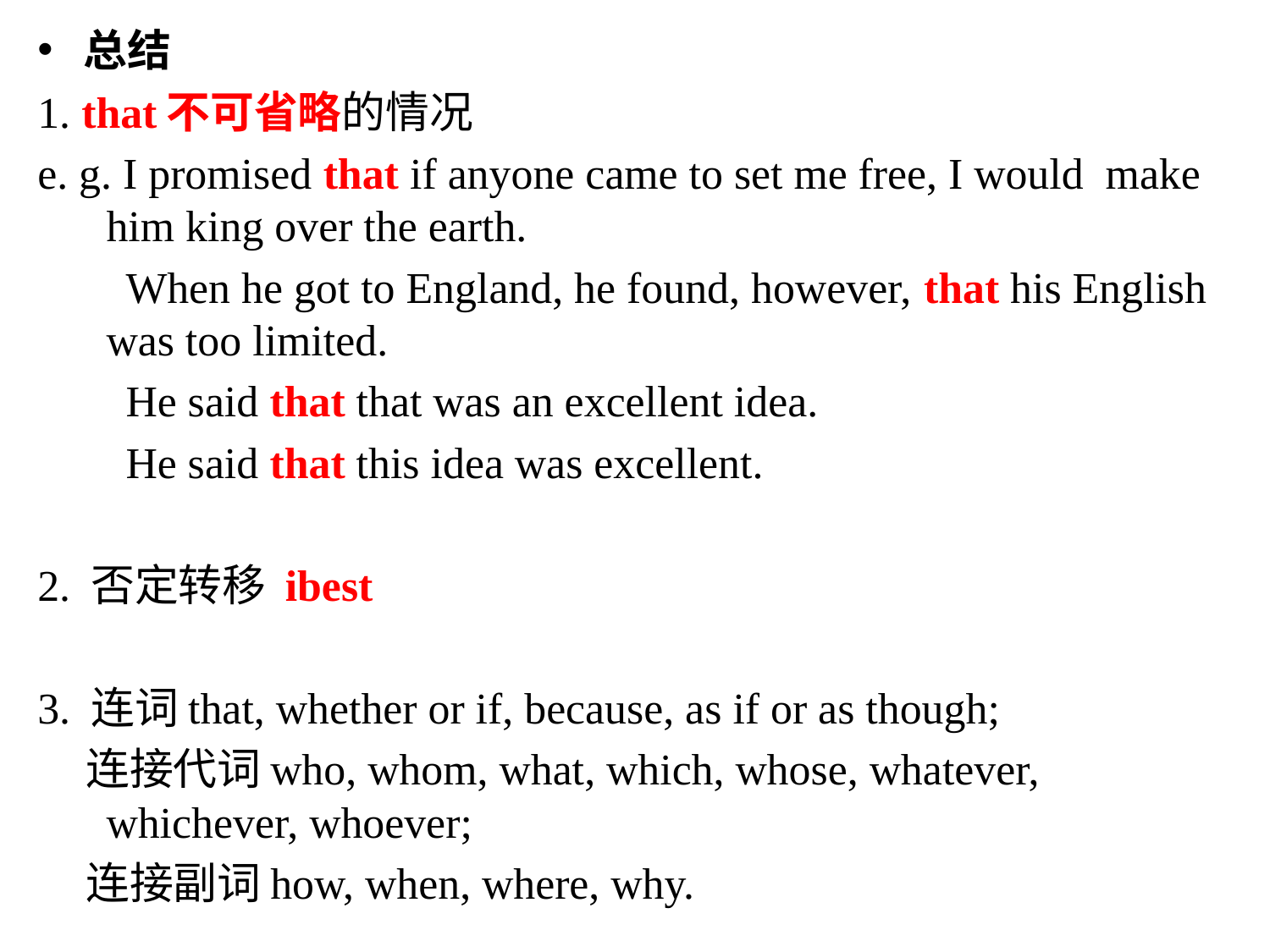

总结
1. that不可省略的情况
e. g. I promised that if anyone came to set me free, I would  make him king over the earth.
        When he got to England, he found, however, that his English was too limited.
        He said that that was an excellent idea.
        He said that this idea was excellent.

2. 否定转移 ibest

3. 连词that, whether or if, because, as if or as though;
    连接代词who, whom, what, which, whose, whatever, whichever, whoever;
    连接副词how, when, where, why.